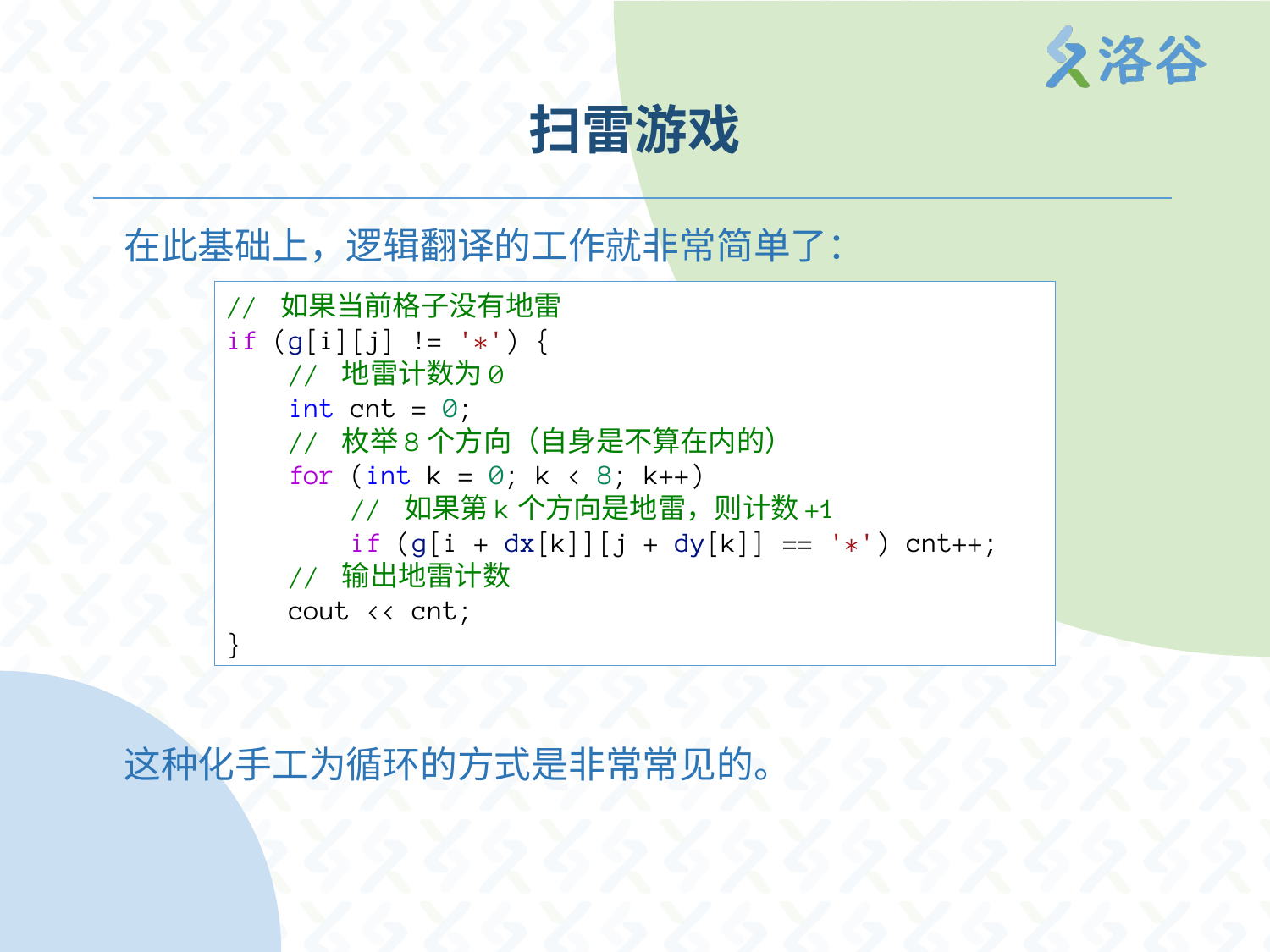

# 扫雷游戏
在此基础上，逻辑翻译的工作就非常简单了：

这种化手工为循环的方式是非常常见的。
// 如果当前格子没有地雷
if (g[i][j] != '*') {
    // 地雷计数为0
    int cnt = 0;
    // 枚举8个方向（自身是不算在内的）
    for (int k = 0; k < 8; k++)
        // 如果第k个方向是地雷，则计数+1
        if (g[i + dx[k]][j + dy[k]] == '*') cnt++;
    // 输出地雷计数
    cout << cnt;
}